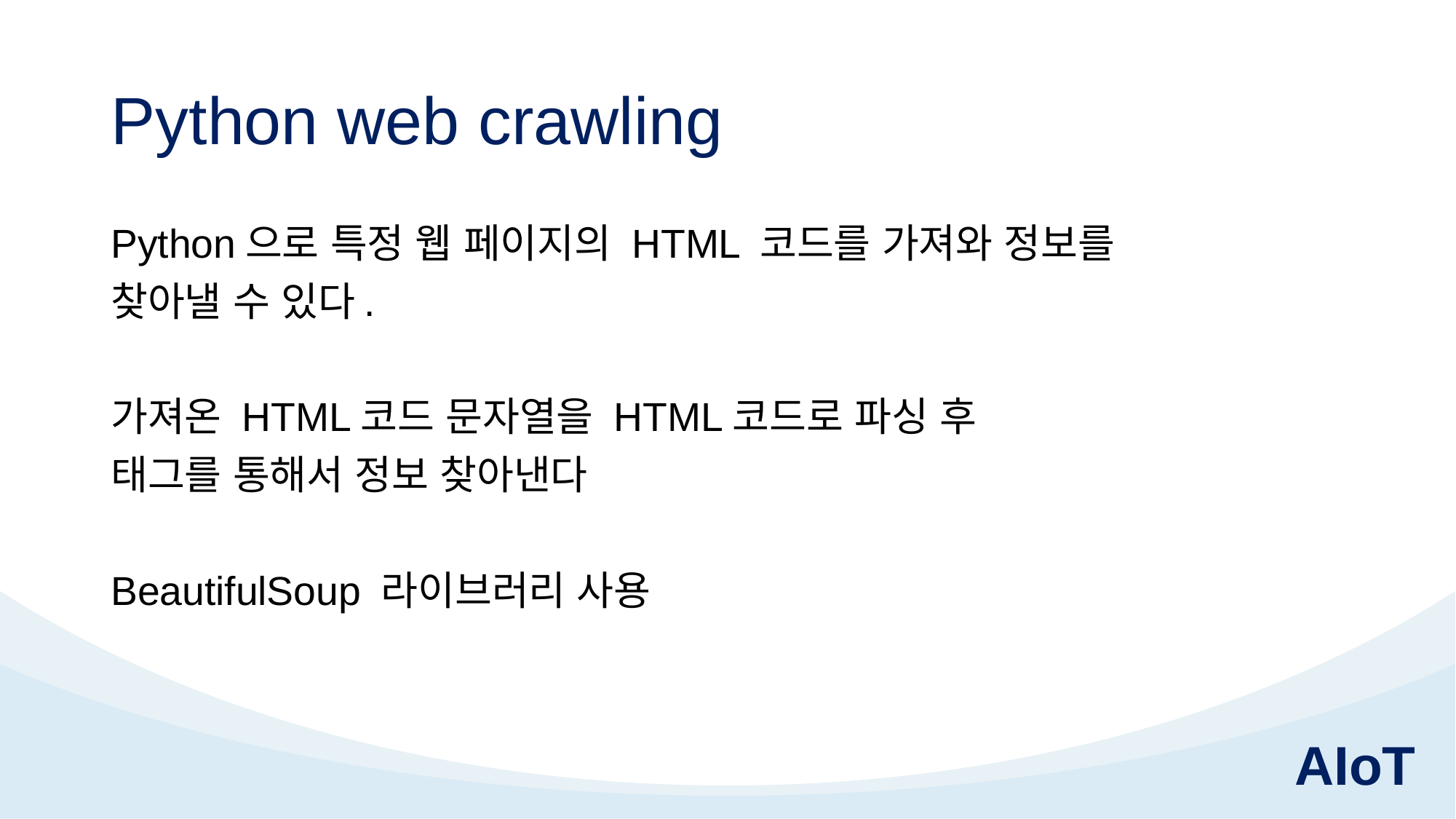

# Python web crawling
Python으로 특정 웹 페이지의 HTML 코드를 가져와 정보를
찾아낼 수 있다.

가져온 HTML코드 문자열을 HTML코드로 파싱 후
태그를 통해서 정보 찾아낸다

BeautifulSoup 라이브러리 사용